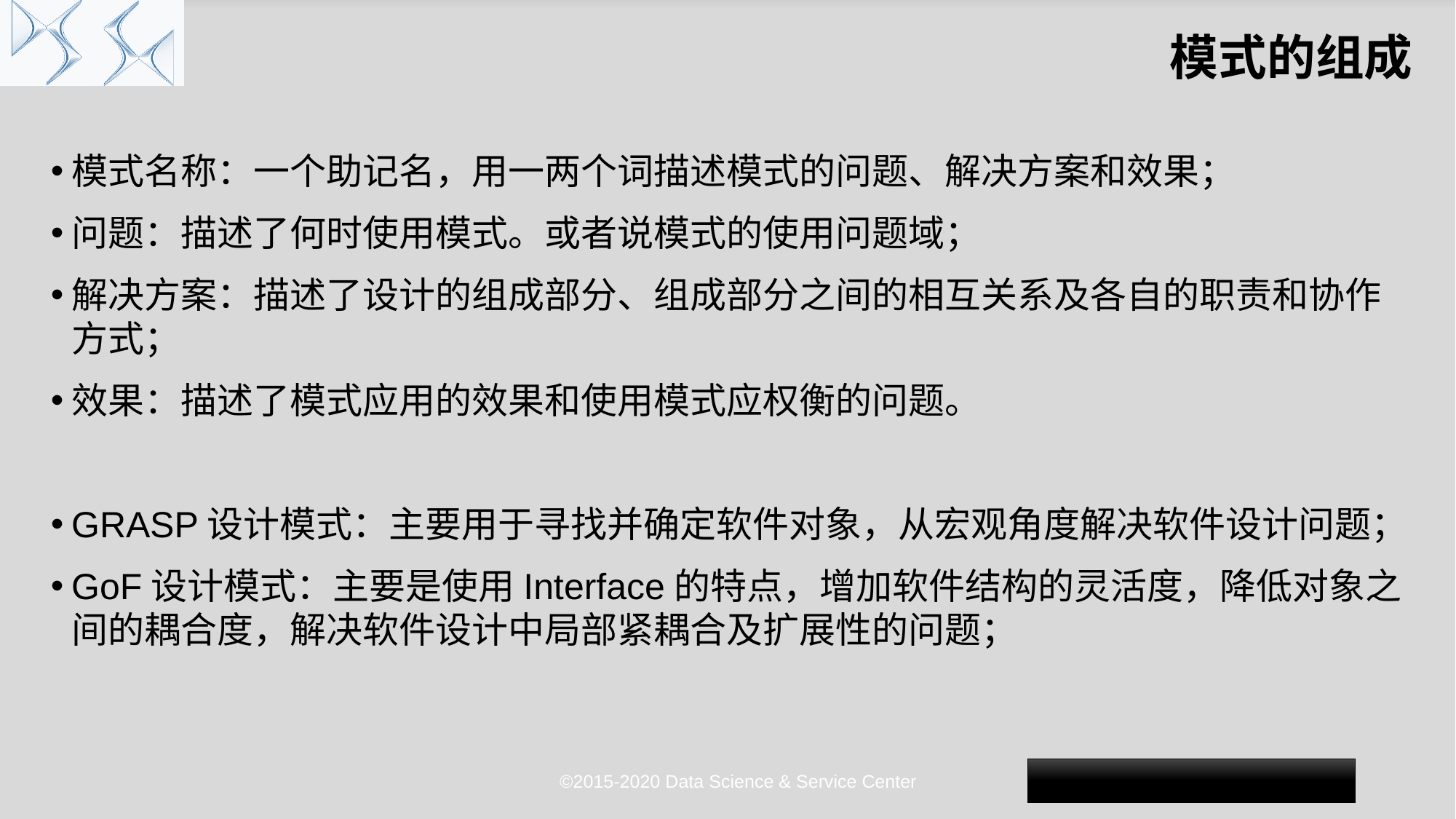

# 模式的组成
模式名称：一个助记名，用一两个词描述模式的问题、解决方案和效果；
问题：描述了何时使用模式。或者说模式的使用问题域；
解决方案：描述了设计的组成部分、组成部分之间的相互关系及各自的职责和协作方式；
效果：描述了模式应用的效果和使用模式应权衡的问题。

GRASP设计模式：主要用于寻找并确定软件对象，从宏观角度解决软件设计问题；
GoF设计模式：主要是使用Interface的特点，增加软件结构的灵活度，降低对象之间的耦合度，解决软件设计中局部紧耦合及扩展性的问题；

©2015-2020 Data Science & Service Center
17